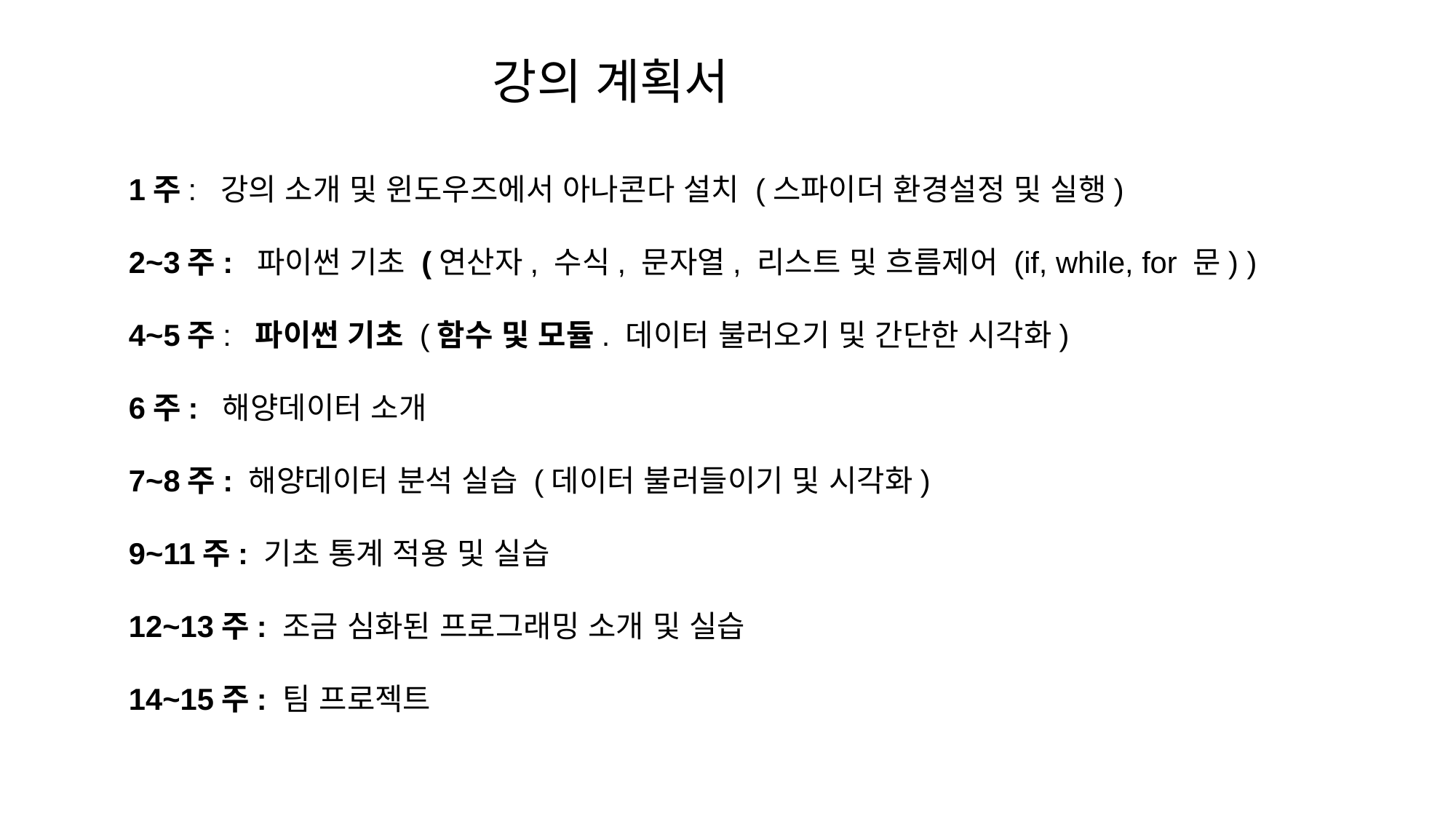

# 강의 계획서

1주:  강의 소개 및 윈도우즈에서 아나콘다 설치 (스파이더 환경설정 및 실행)

2~3주:  파이썬 기초 (연산자, 수식, 문자열, 리스트 및 흐름제어 (if, while, for 문) )

4~5주:  파이썬 기초 (함수 및 모듈. 데이터 불러오기 및 간단한 시각화)

6주:  해양데이터 소개

7~8주: 해양데이터 분석 실습 (데이터 불러들이기 및 시각화)

9~11주: 기초 통계 적용 및 실습

12~13주: 조금 심화된 프로그래밍 소개 및 실습

14~15주: 팀 프로젝트